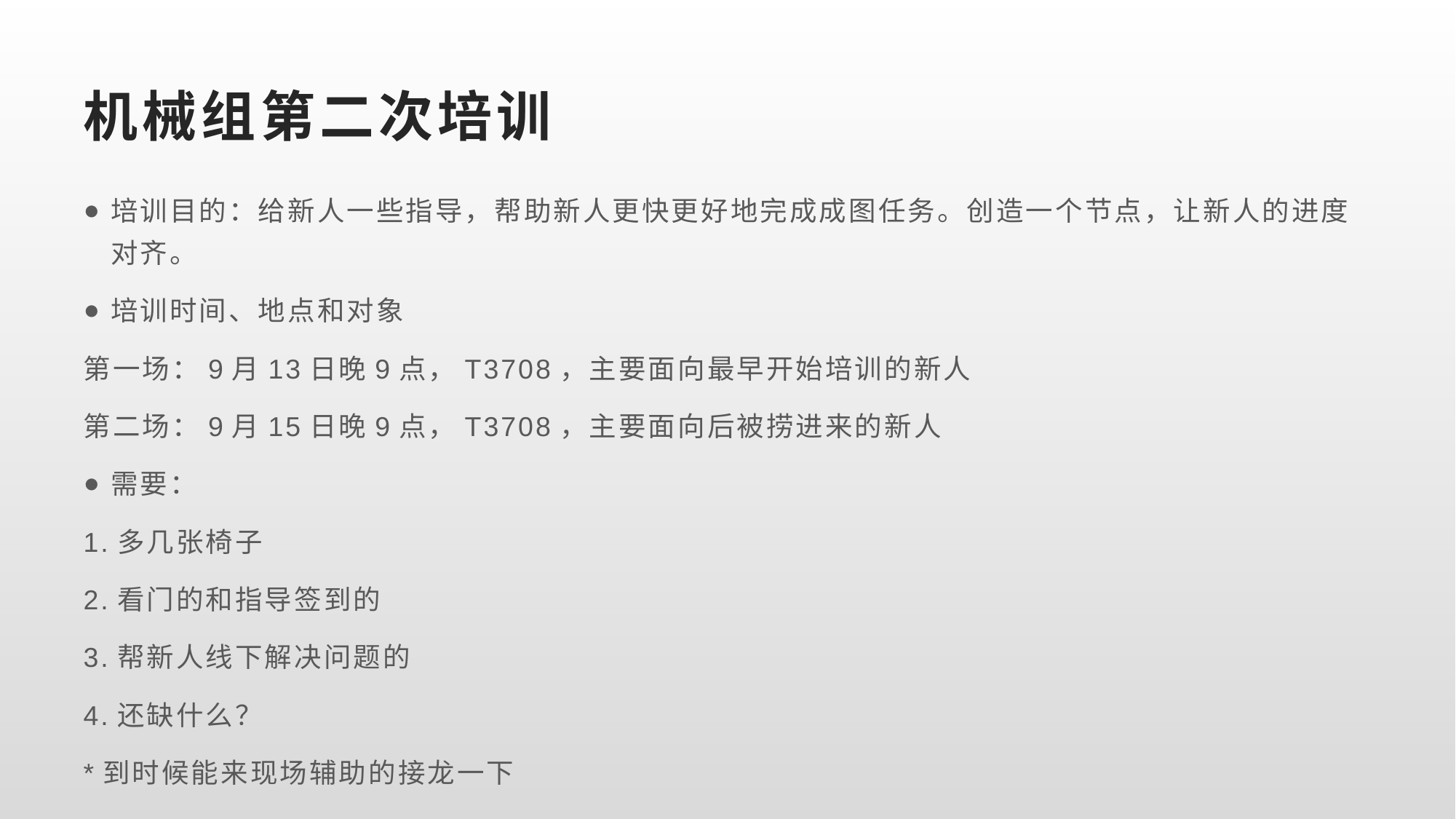

# 机械组第二次培训
培训目的：给新人一些指导，帮助新人更快更好地完成成图任务。创造一个节点，让新人的进度对齐。
培训时间、地点和对象
第一场：9月13日晚9点，T3708，主要面向最早开始培训的新人
第二场：9月15日晚9点，T3708，主要面向后被捞进来的新人
需要：
1.多几张椅子
2.看门的和指导签到的
3.帮新人线下解决问题的
4.还缺什么？
*到时候能来现场辅助的接龙一下